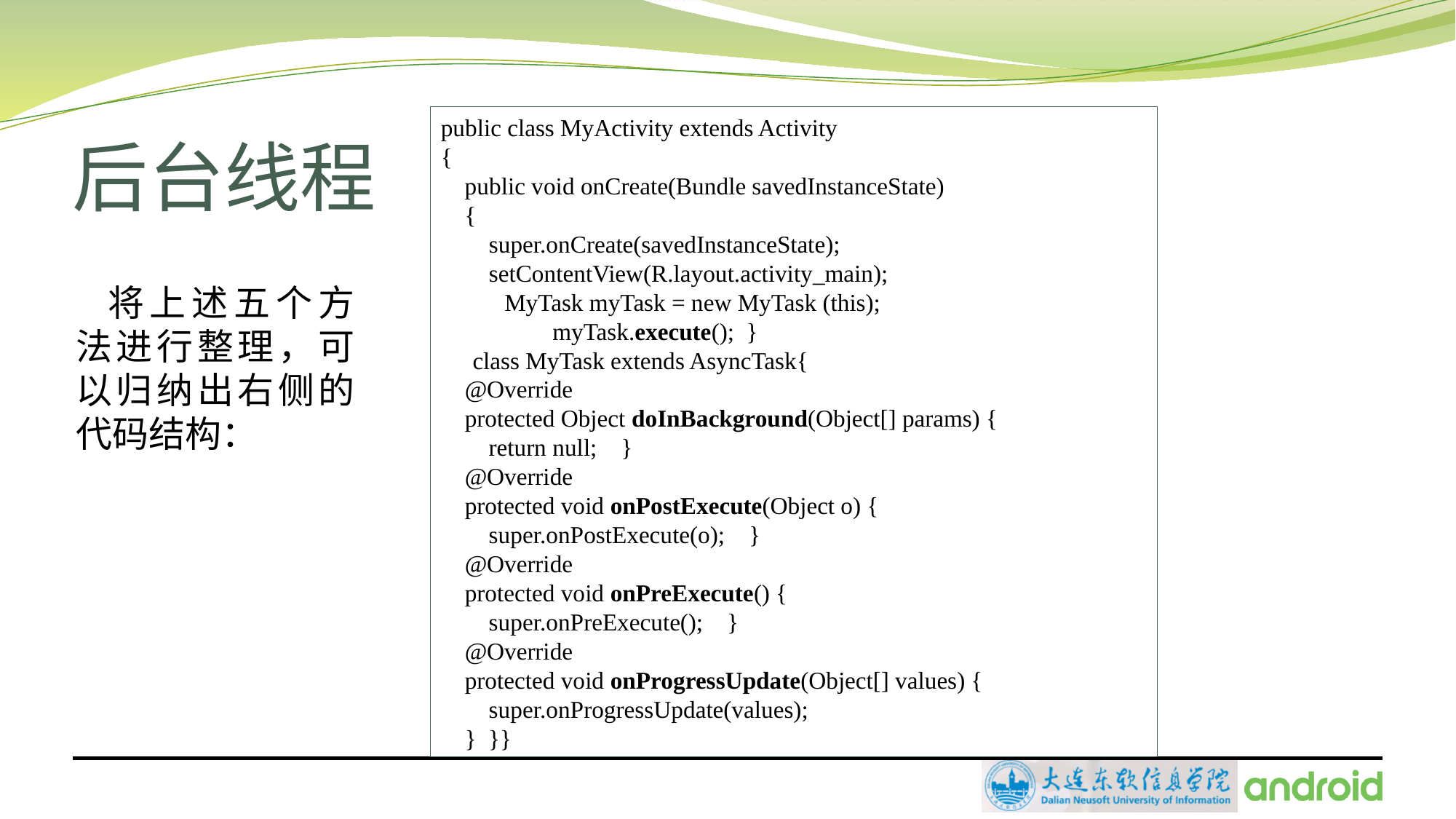

# 后台线程
public class MyActivity extends Activity
{
    public void onCreate(Bundle savedInstanceState)
    {
        super.onCreate(savedInstanceState);
        setContentView(R.layout.activity_main);
MyTask myTask = new MyTask (this);
        myTask.execute();  }
class MyTask extends AsyncTask{
    @Override
    protected Object doInBackground(Object[] params) {
        return null;    }
    @Override
    protected void onPostExecute(Object o) {
        super.onPostExecute(o);    }
    @Override
    protected void onPreExecute() {
        super.onPreExecute();    }
    @Override
    protected void onProgressUpdate(Object[] values) {
        super.onProgressUpdate(values);
    }  }}
将上述五个方法进行整理，可以归纳出右侧的代码结构：